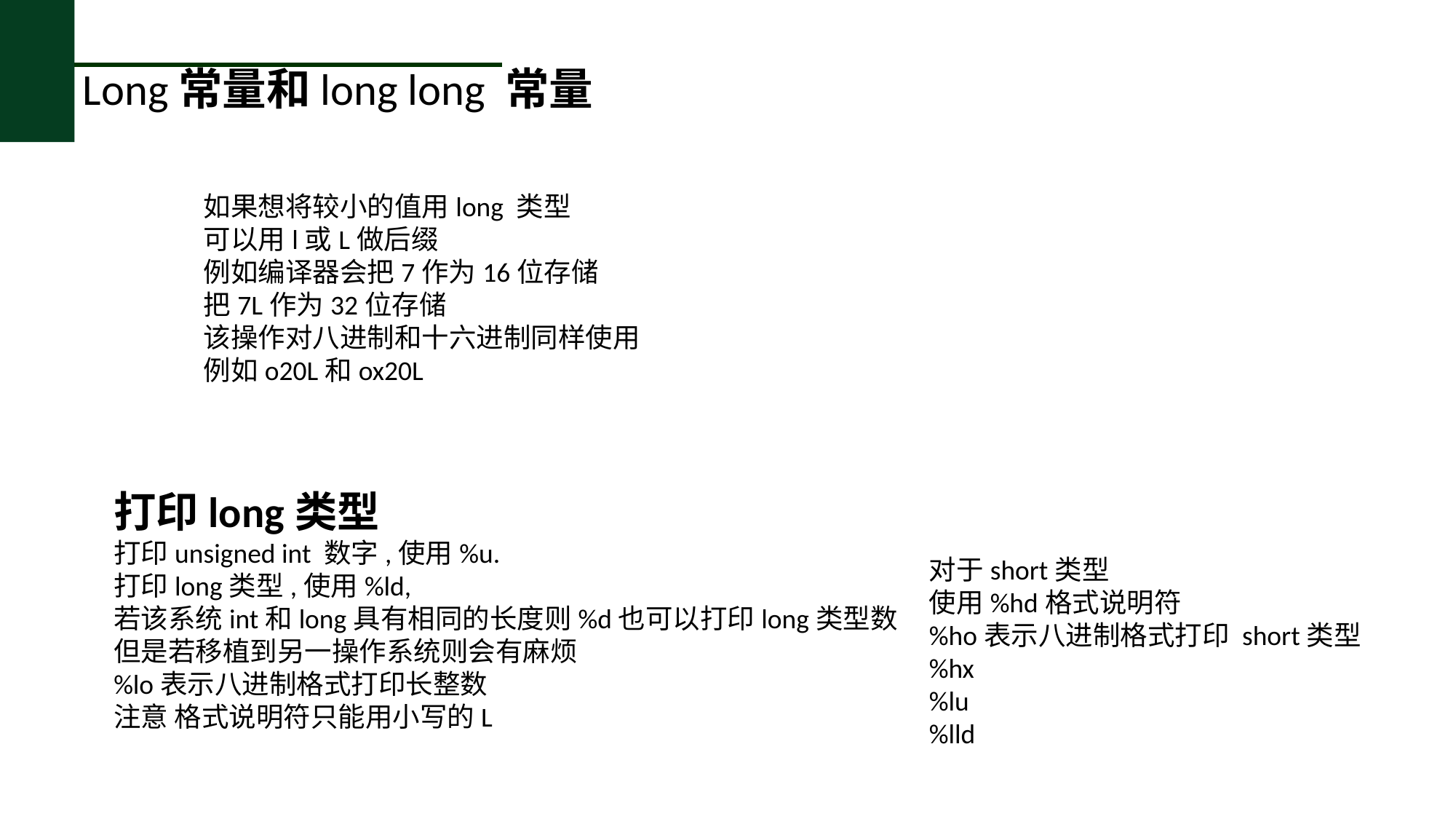

# Long常量和long long 常量
如果想将较小的值用long 类型
可以用l或L做后缀
例如编译器会把7作为16位存储
把7L作为32位存储
该操作对八进制和十六进制同样使用
例如o20L和ox20L

打印long类型
打印unsigned int 数字,使用%u.
打印long类型,使用%ld,
若该系统int和long具有相同的长度则%d也可以打印long类型数
但是若移植到另一操作系统则会有麻烦
%lo表示八进制格式打印长整数
注意 格式说明符只能用小写的L

对于short类型
使用%hd格式说明符
%ho表示八进制格式打印 short类型
%hx
%lu
%lld